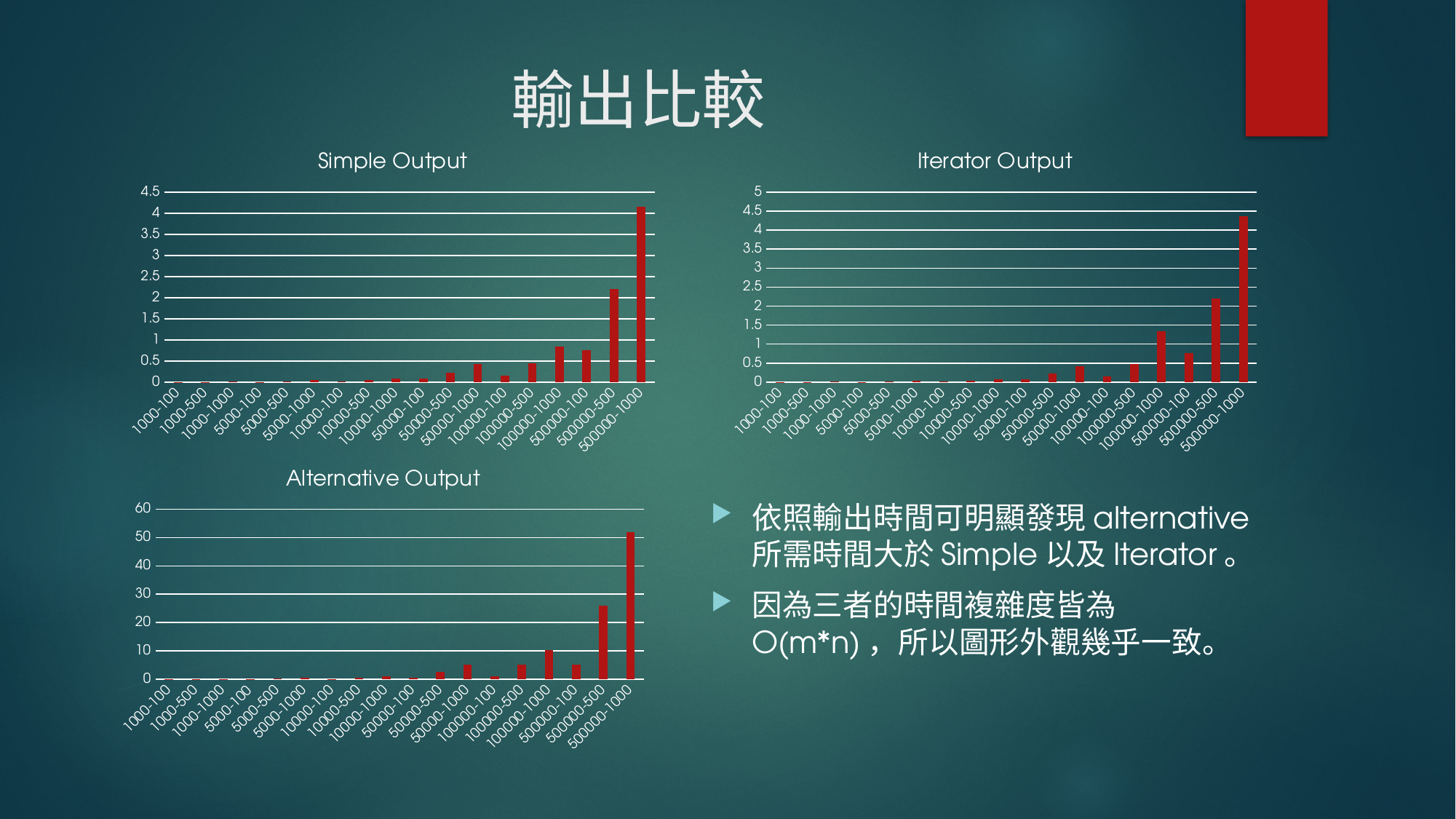

# 輸出比較

### Chart: Simple Output

| Category | Output |
|---|---|
| 1000-100 | 0.002 |
| 1000-500 | 0.003 |
| 1000-1000 | 0.009 |
| 5000-100 | 0.007 |
| 5000-500 | 0.022 |
| 5000-1000 | 0.042 |
| 10000-100 | 0.014 |
| 10000-500 | 0.043 |
| 10000-1000 | 0.084 |
| 50000-100 | 0.078 |
| 50000-500 | 0.22 |
| 50000-1000 | 0.433 |
| 100000-100 | 0.15 |
| 100000-500 | 0.44 |
| 100000-1000 | 0.837 |
| 500000-100 | 0.755 |
| 500000-500 | 2.198 |
| 500000-1000 | 4.147 |

### Chart: Iterator Output

| Category | Output |
|---|---|
| 1000-100 | 0.002 |
| 1000-500 | 0.004 |
| 1000-1000 | 0.008 |
| 5000-100 | 0.007 |
| 5000-500 | 0.022 |
| 5000-1000 | 0.043 |
| 10000-100 | 0.015 |
| 10000-500 | 0.045 |
| 10000-1000 | 0.084 |
| 50000-100 | 0.076 |
| 50000-500 | 0.22 |
| 50000-1000 | 0.417 |
| 100000-100 | 0.151 |
| 100000-500 | 0.48 |
| 100000-1000 | 1.341 |
| 500000-100 | 0.764 |
| 500000-500 | 2.192 |
| 500000-1000 | 4.366 |

### Chart: Alternative Output

| Category | Output |
|---|---|
| 1000-100 | 0.011 |
| 1000-500 | 0.051 |
| 1000-1000 | 0.104 |
| 5000-100 | 0.053 |
| 5000-500 | 0.257 |
| 5000-1000 | 0.525 |
| 10000-100 | 0.106 |
| 10000-500 | 0.522 |
| 10000-1000 | 1.043 |
| 50000-100 | 0.536 |
| 50000-500 | 2.547 |
| 50000-1000 | 5.125 |
| 100000-100 | 1.073 |
| 100000-500 | 5.111 |
| 100000-1000 | 10.325 |
| 500000-100 | 5.274 |
| 500000-500 | 26.054 |
| 500000-1000 | 51.934 |
依照輸出時間可明顯發現alternative所需時間大於Simple以及Iterator。
因為三者的時間複雜度皆為O(m*n)，所以圖形外觀幾乎一致。